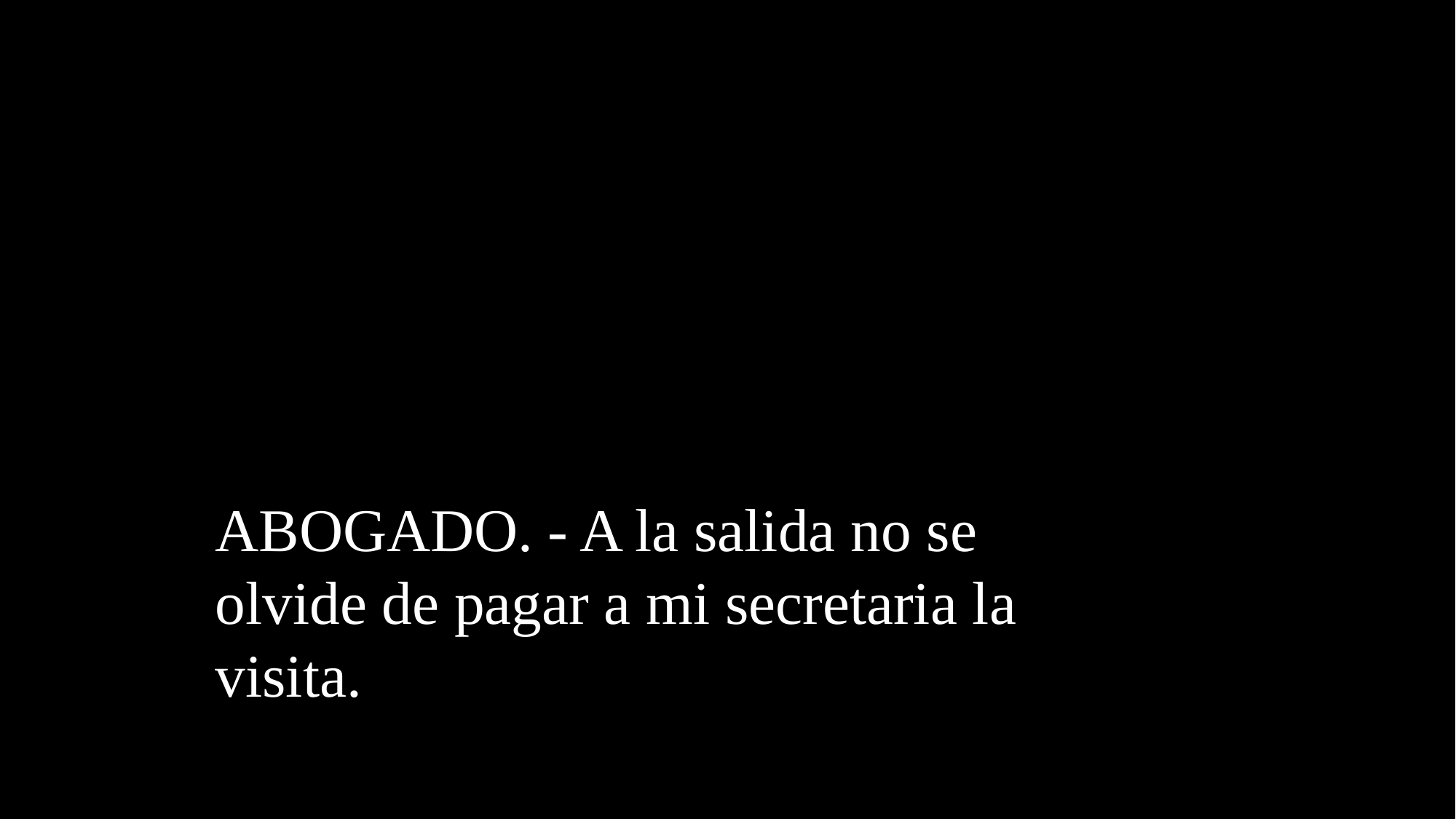

ABOGADO. - A la salida no se olvide de pagar a mi secretaria la visita.

弁護士: 出口で私の秘書に相談料を払うのをお忘れなく！